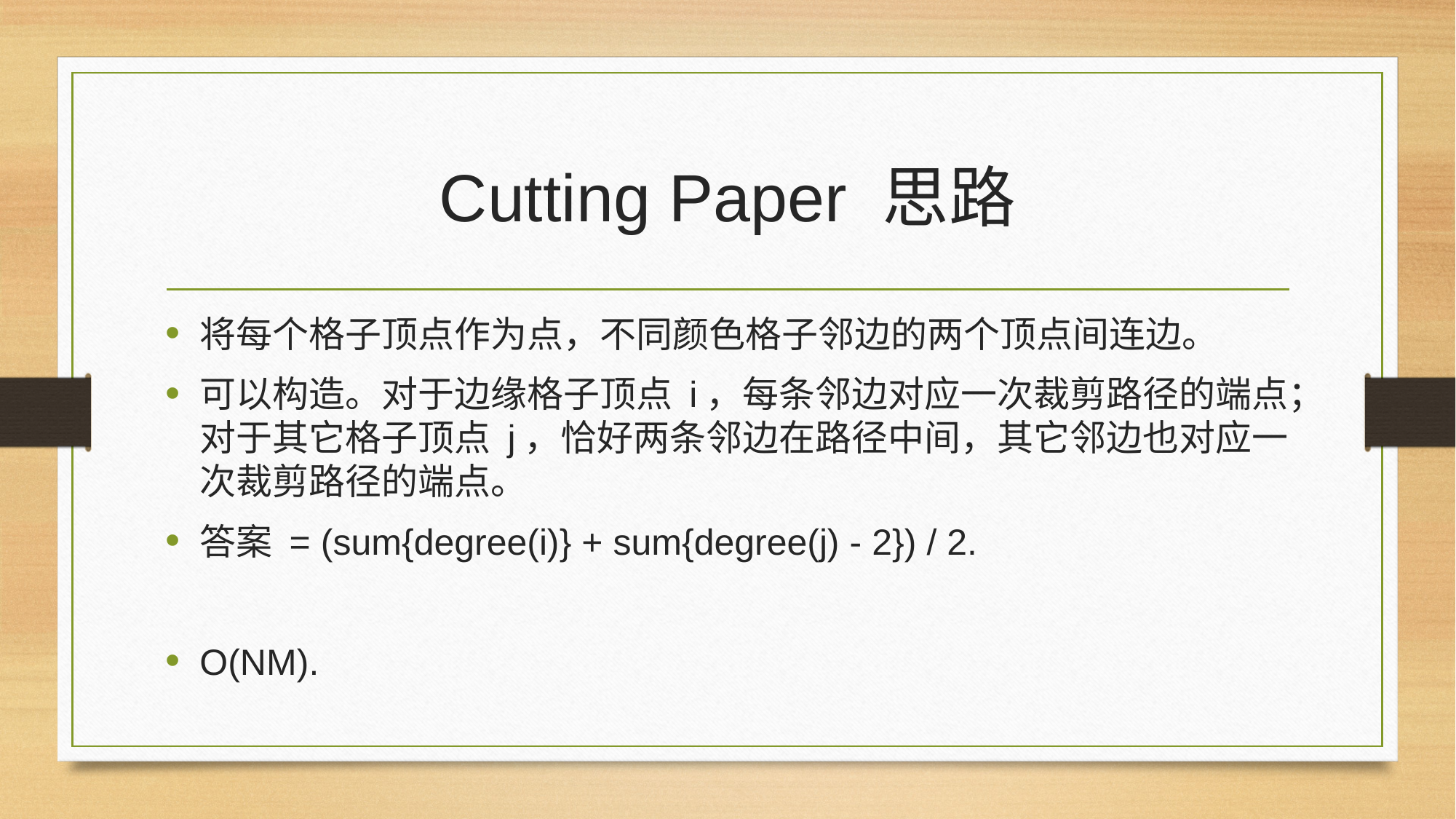

# Cutting Paper 思路
将每个格子顶点作为点，不同颜色格子邻边的两个顶点间连边。
可以构造。对于边缘格子顶点 i，每条邻边对应一次裁剪路径的端点；对于其它格子顶点 j，恰好两条邻边在路径中间，其它邻边也对应一次裁剪路径的端点。
答案 = (sum{degree(i)} + sum{degree(j) - 2}) / 2.

O(NM).